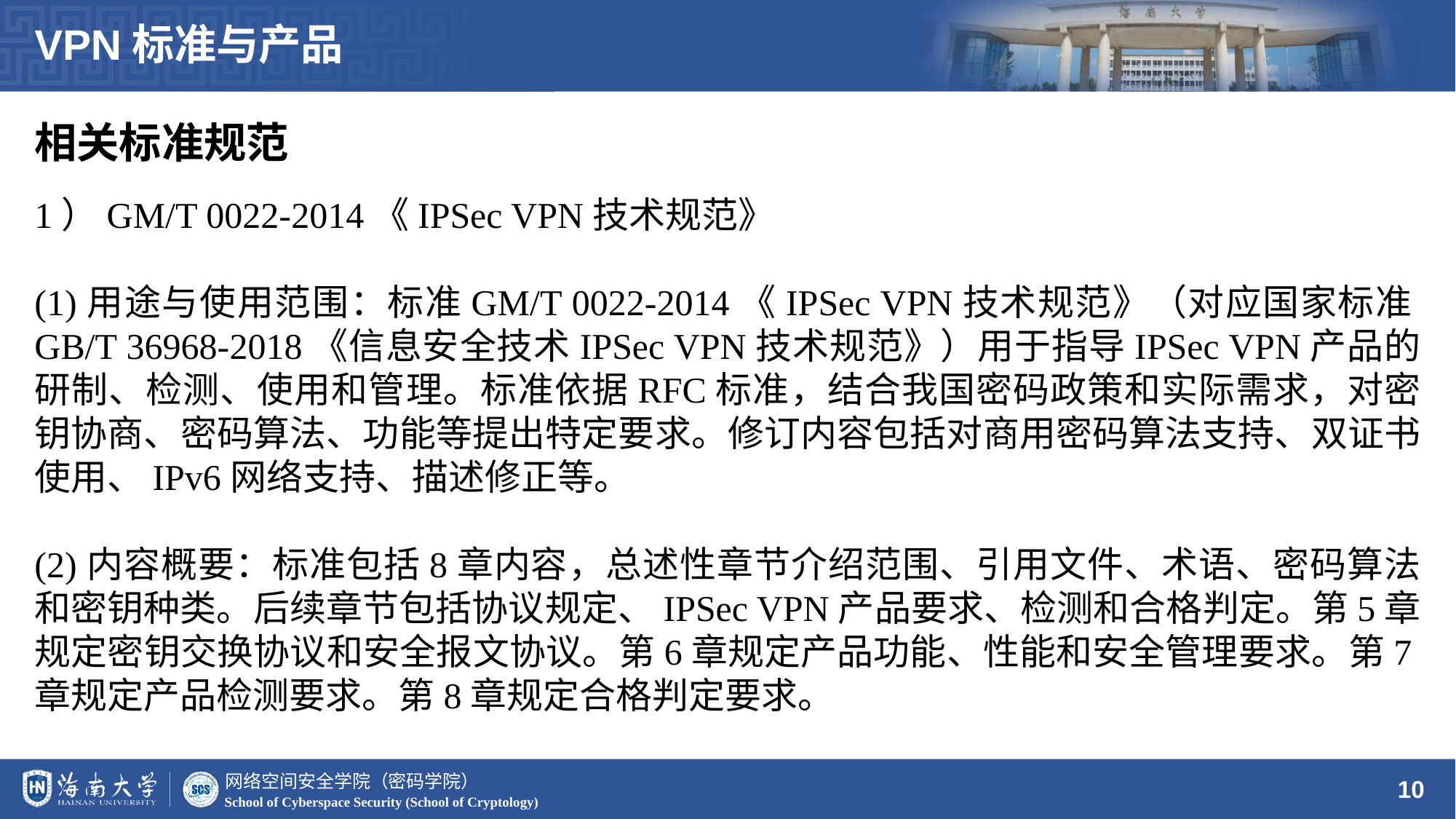

VPN标准与产品
相关标准规范
1）GM/T 0022-2014《IPSec VPN技术规范》

(1)用途与使用范围：标准GM/T 0022-2014《IPSec VPN技术规范》（对应国家标准GB/T 36968-2018《信息安全技术IPSec VPN技术规范》）用于指导IPSec VPN产品的研制、检测、使用和管理。标准依据RFC标准，结合我国密码政策和实际需求，对密钥协商、密码算法、功能等提出特定要求。修订内容包括对商用密码算法支持、双证书使用、IPv6网络支持、描述修正等。

(2)内容概要：标准包括8章内容，总述性章节介绍范围、引用文件、术语、密码算法和密钥种类。后续章节包括协议规定、IPSec VPN产品要求、检测和合格判定。第5章规定密钥交换协议和安全报文协议。第6章规定产品功能、性能和安全管理要求。第7章规定产品检测要求。第8章规定合格判定要求。
10